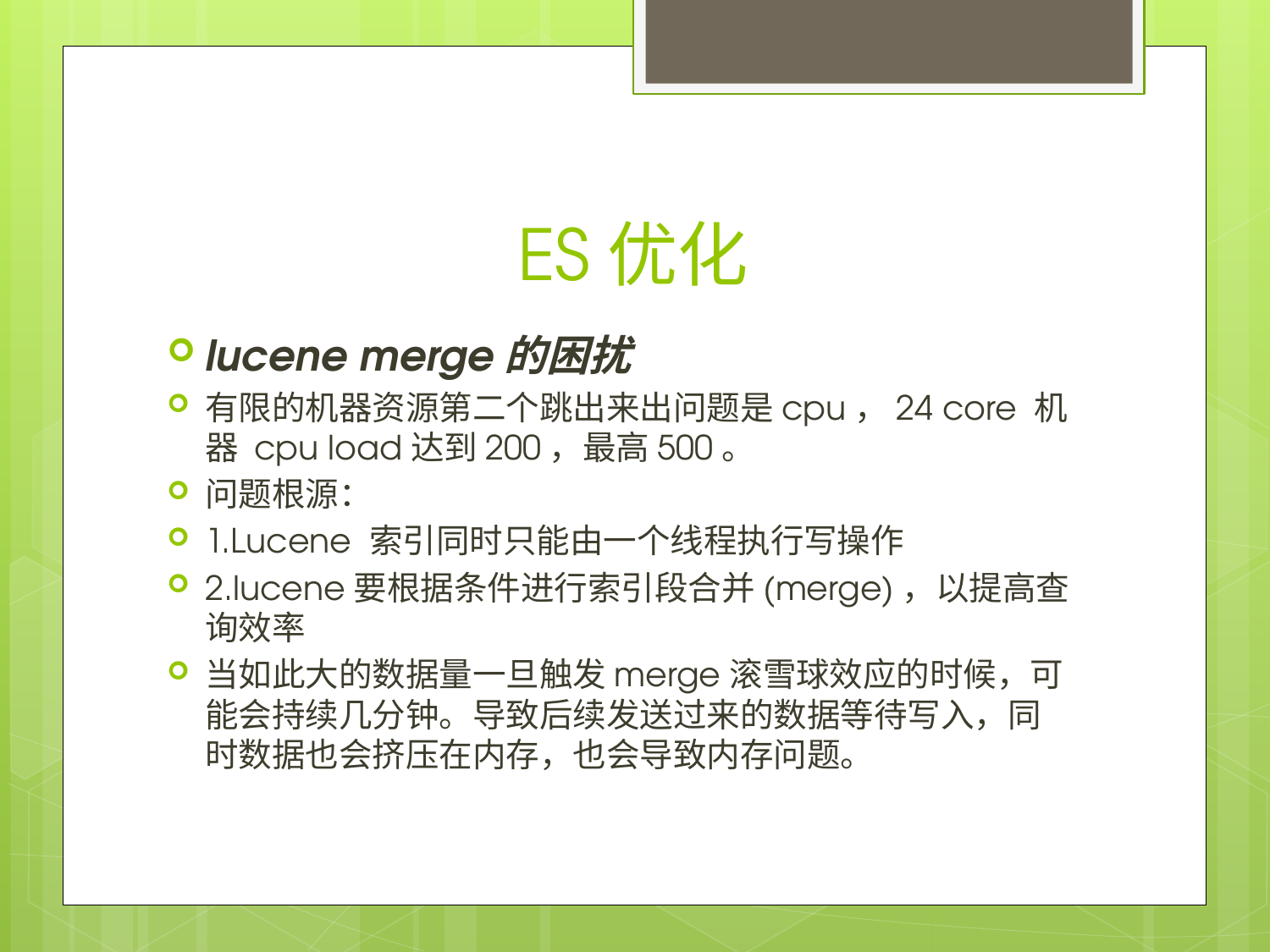

# ES优化
lucene merge的困扰
有限的机器资源第二个跳出来出问题是cpu，24 core 机器 cpu load达到200，最高500。
问题根源：
1.Lucene 索引同时只能由一个线程执行写操作
2.lucene要根据条件进行索引段合并(merge)，以提高查询效率
当如此大的数据量一旦触发merge滚雪球效应的时候，可能会持续几分钟。导致后续发送过来的数据等待写入，同时数据也会挤压在内存，也会导致内存问题。